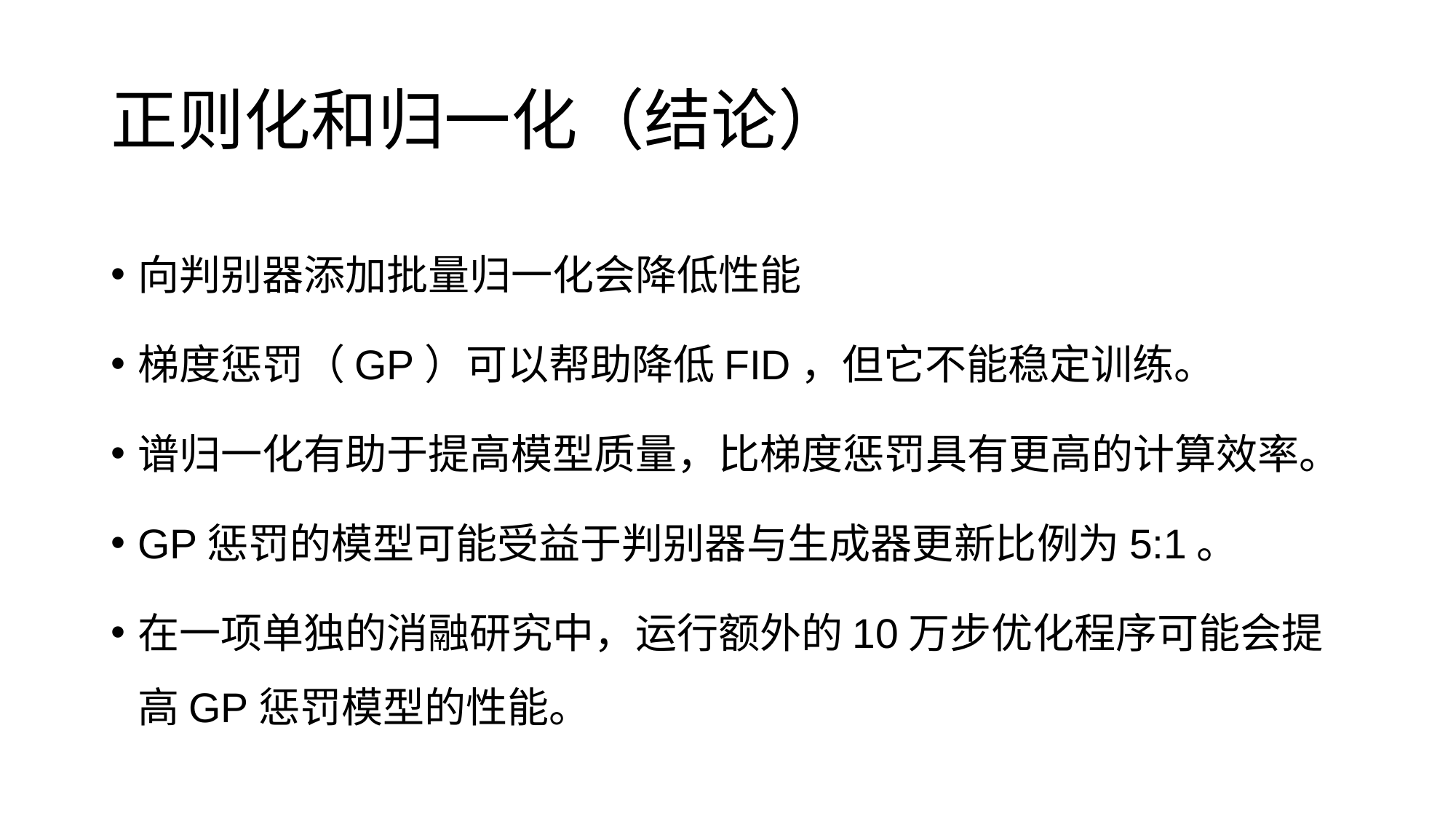

# 正则化和归一化（结论）
向判别器添加批量归一化会降低性能
梯度惩罚（GP）可以帮助降低FID，但它不能稳定训练。
谱归一化有助于提高模型质量，比梯度惩罚具有更高的计算效率。
GP惩罚的模型可能受益于判别器与生成器更新比例为5:1。
在一项单独的消融研究中，运行额外的10万步优化程序可能会提高GP惩罚模型的性能。